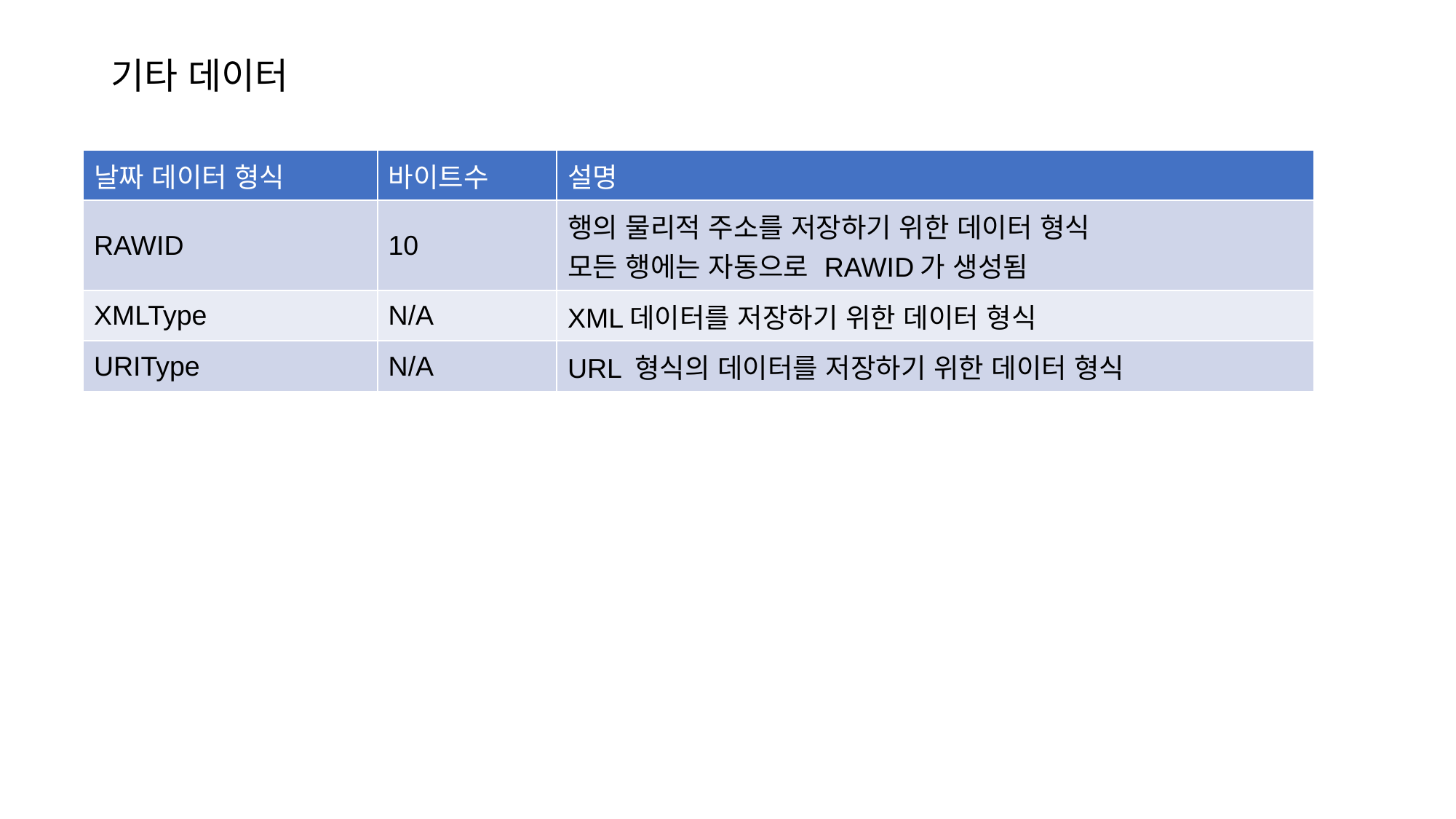

# 기타 데이터

| 날짜 데이터 형식 | 바이트수 | 설명 |
| --- | --- | --- |
| RAWID | 10 | 행의 물리적 주소를 저장하기 위한 데이터 형식 모든 행에는 자동으로 RAWID가 생성됨 |
| XMLType | N/A | XML데이터를 저장하기 위한 데이터 형식 |
| URIType | N/A | URL 형식의 데이터를 저장하기 위한 데이터 형식 |